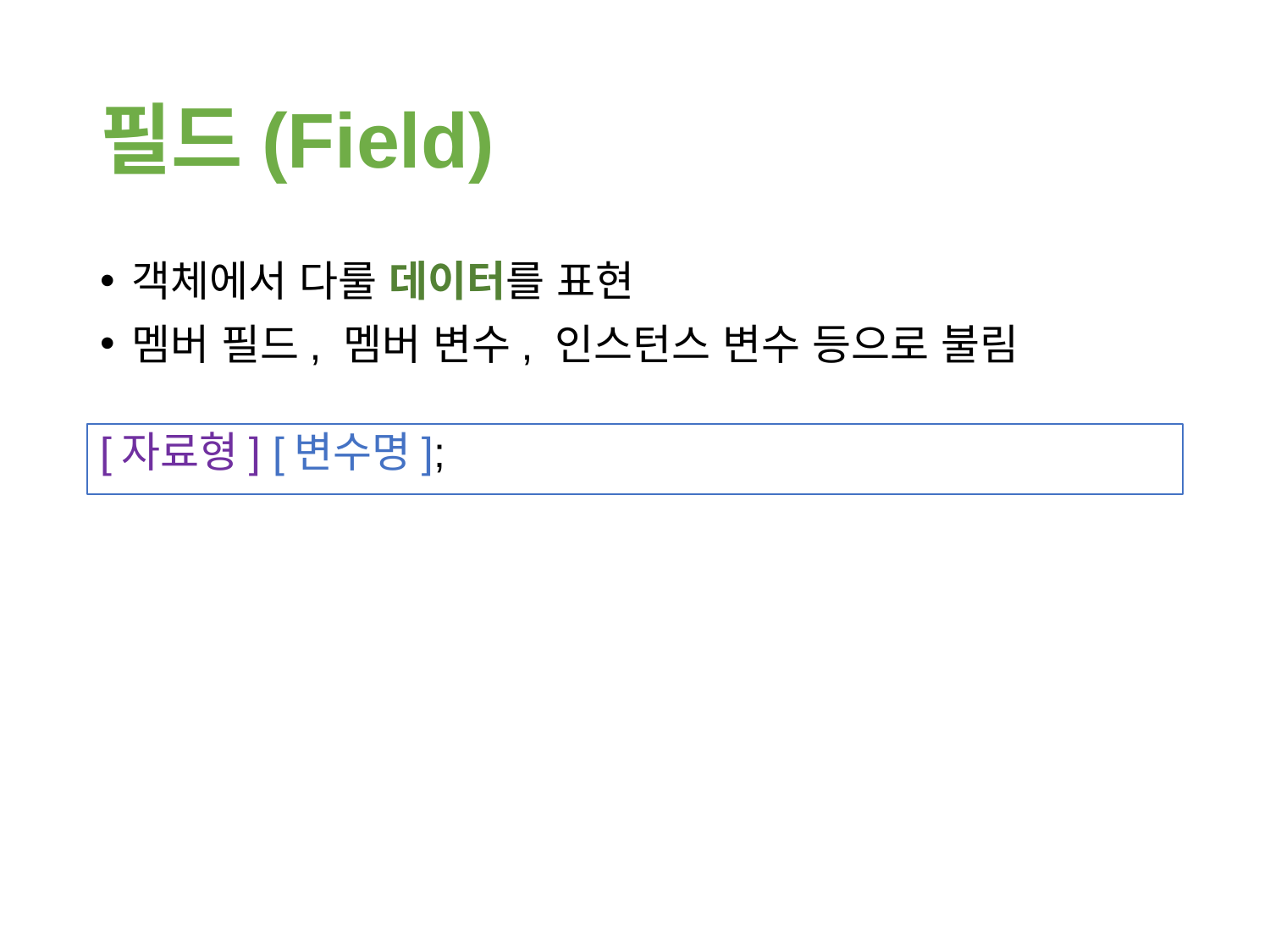

# 필드(Field)
객체에서 다룰 데이터를 표현
멤버 필드, 멤버 변수, 인스턴스 변수 등으로 불림
[자료형] [변수명];